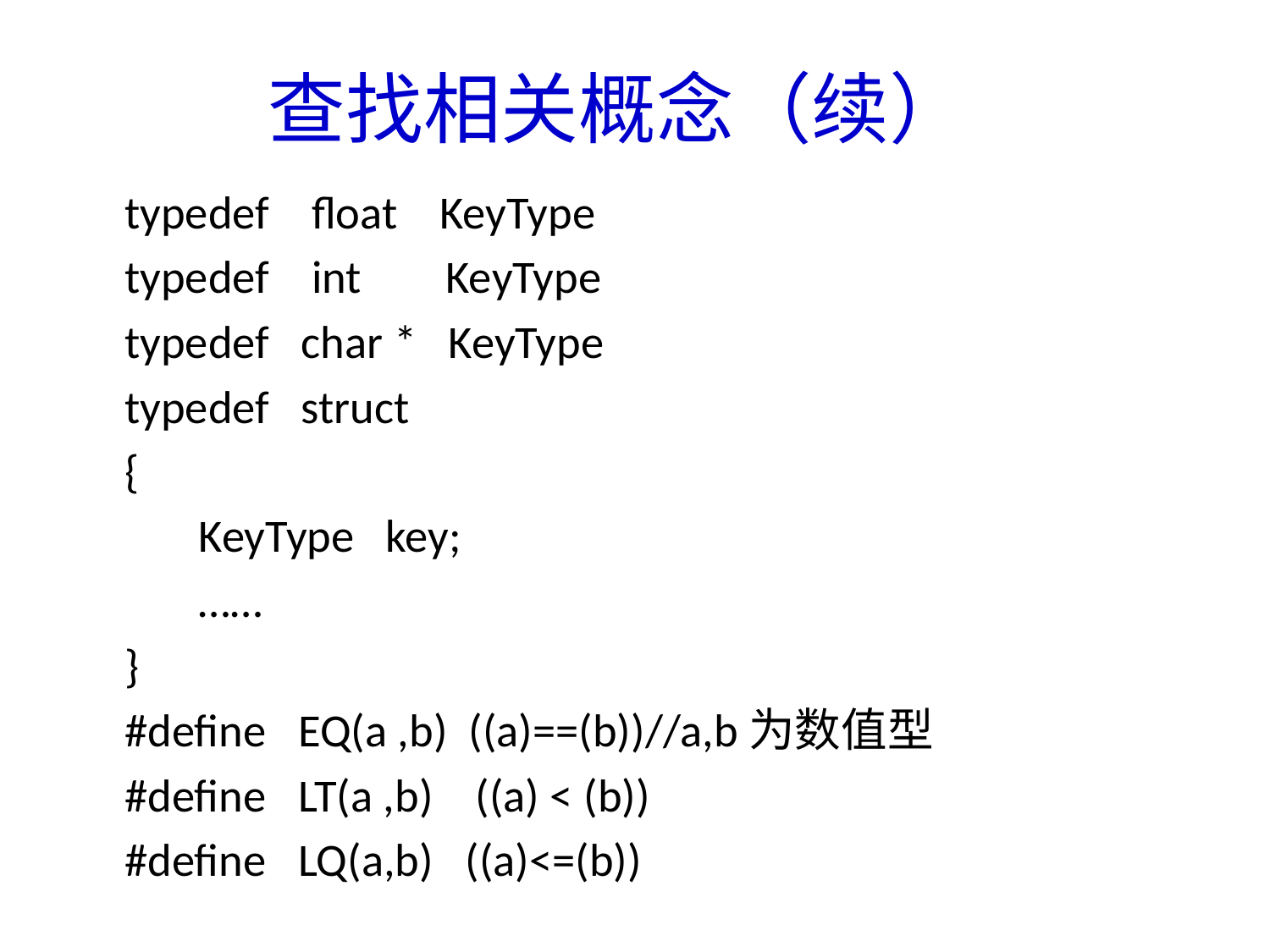

# 查找相关概念（续）
typedef    float    KeyType
typedef    int        KeyType
typedef   char *   KeyType
typedef   struct
{
	   KeyType   key;
	   ……
}
#define   EQ(a ,b)  ((a)==(b))//a,b为数值型
#define   LT(a ,b)    ((a) < (b))
#define   LQ(a,b)   ((a)<=(b))